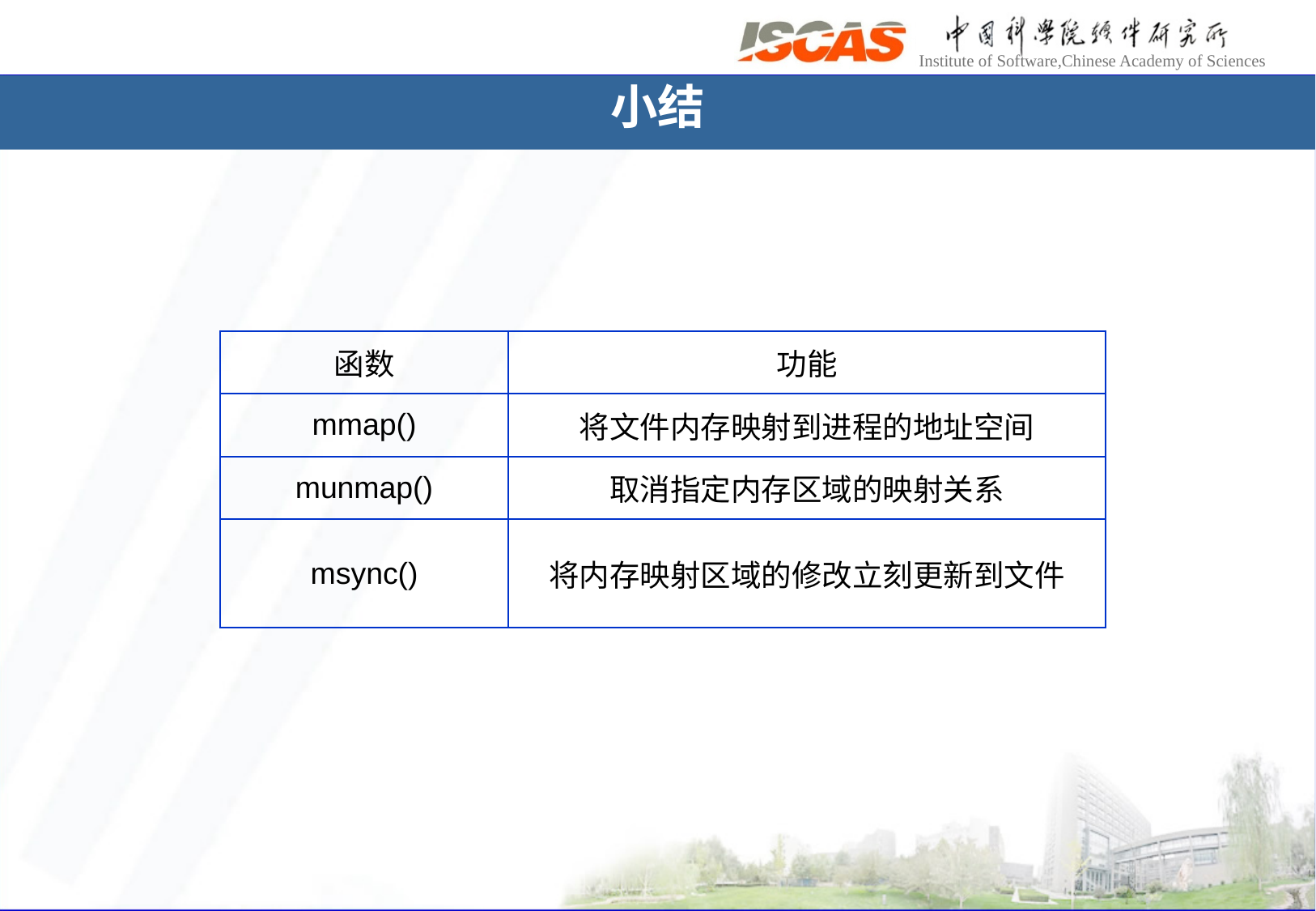

小结
| 函数 | 功能 |
| --- | --- |
| mmap() | 将文件内存映射到进程的地址空间 |
| munmap() | 取消指定内存区域的映射关系 |
| msync() | 将内存映射区域的修改立刻更新到文件 |